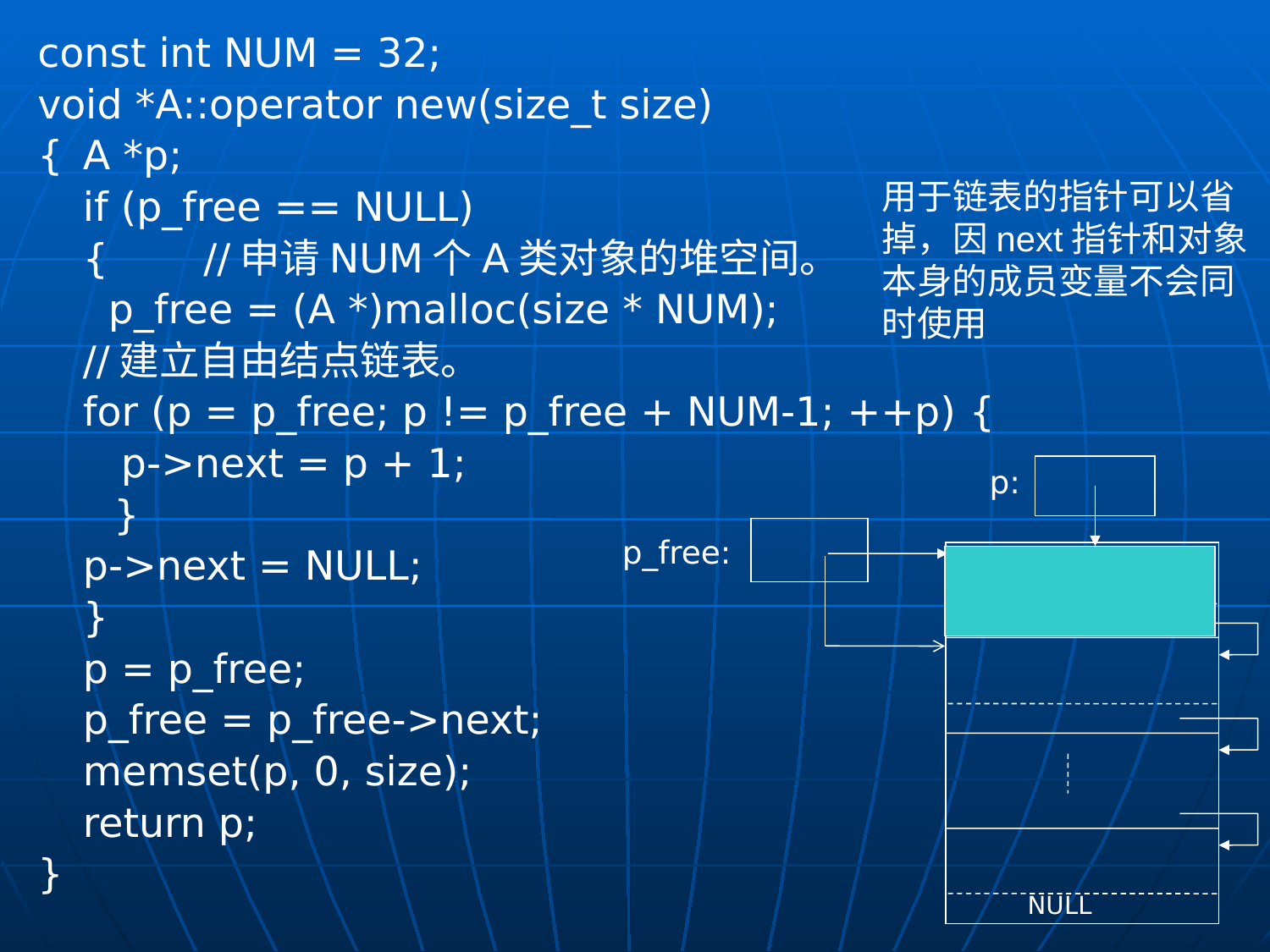

const int NUM = 32;
void *A::operator new(size_t size)
{	A *p;
	if (p_free == NULL)
	{	//申请NUM个A类对象的堆空间。
	  p_free = (A *)malloc(size * NUM);
		//建立自由结点链表。
		for (p = p_free; p != p_free + NUM-1; ++p) {
		   p->next = p + 1;
      }
		p->next = NULL;
	}
	p = p_free;
	p_free = p_free->next;
	memset(p, 0, size);
	return p;
}
用于链表的指针可以省掉，因next指针和对象本身的成员变量不会同时使用
p:

p_free:

NULL